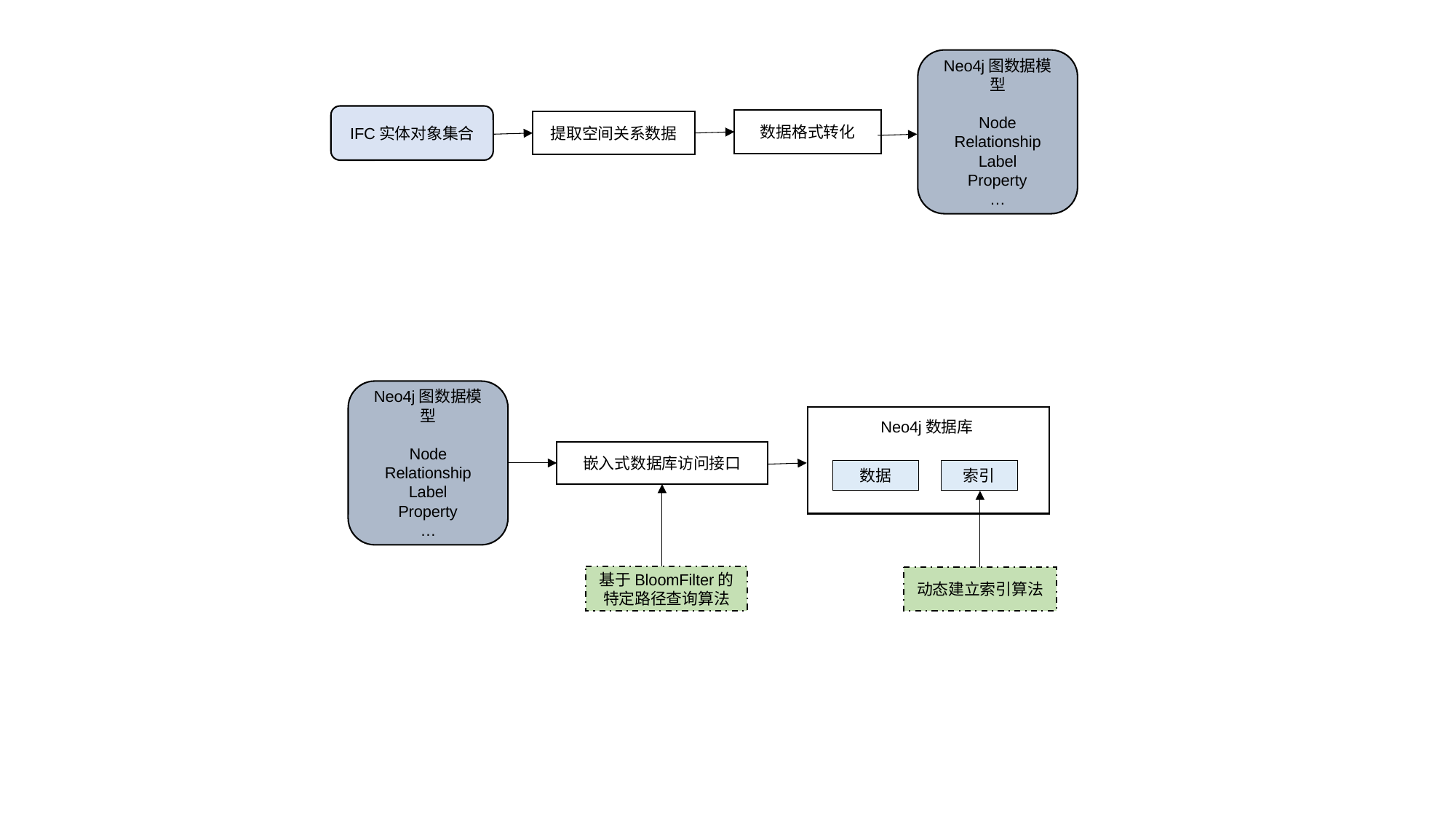

Neo4j图数据模型

Node
Relationship
Label
Property
…
IFC实体对象集合
数据格式转化
提取空间关系数据
Neo4j图数据模型

Node
Relationship
Label
Property
…

Neo4j数据库
嵌入式数据库访问接口
数据
索引
基于BloomFilter的特定路径查询算法
动态建立索引算法